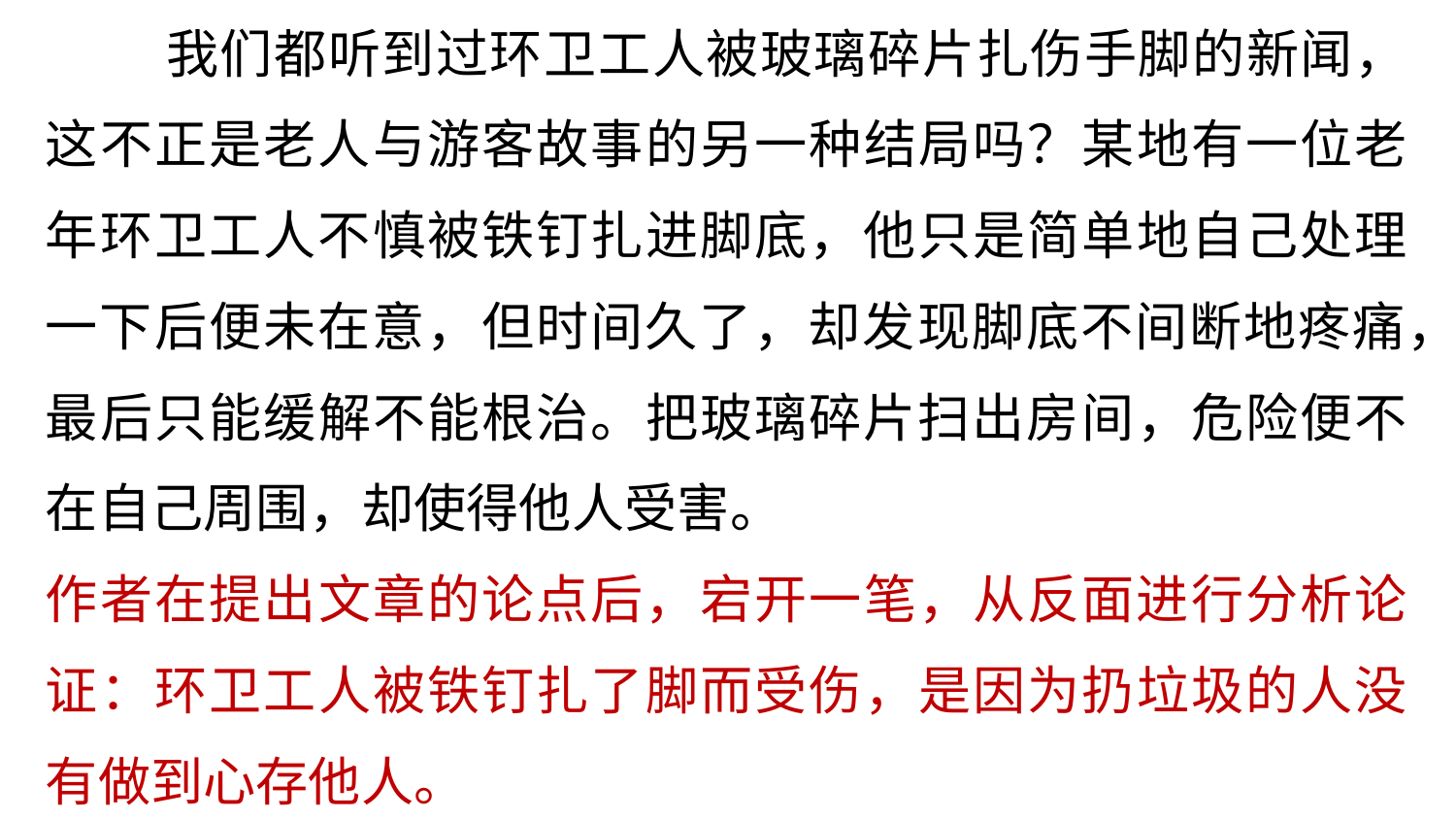

我们都听到过环卫工人被玻璃碎片扎伤手脚的新闻，这不正是老人与游客故事的另一种结局吗？某地有一位老年环卫工人不慎被铁钉扎进脚底，他只是简单地自己处理一下后便未在意，但时间久了，却发现脚底不间断地疼痛，最后只能缓解不能根治。把玻璃碎片扫出房间，危险便不在自己周围，却使得他人受害。
作者在提出文章的论点后，宕开一笔，从反面进行分析论证：环卫工人被铁钉扎了脚而受伤，是因为扔垃圾的人没有做到心存他人。